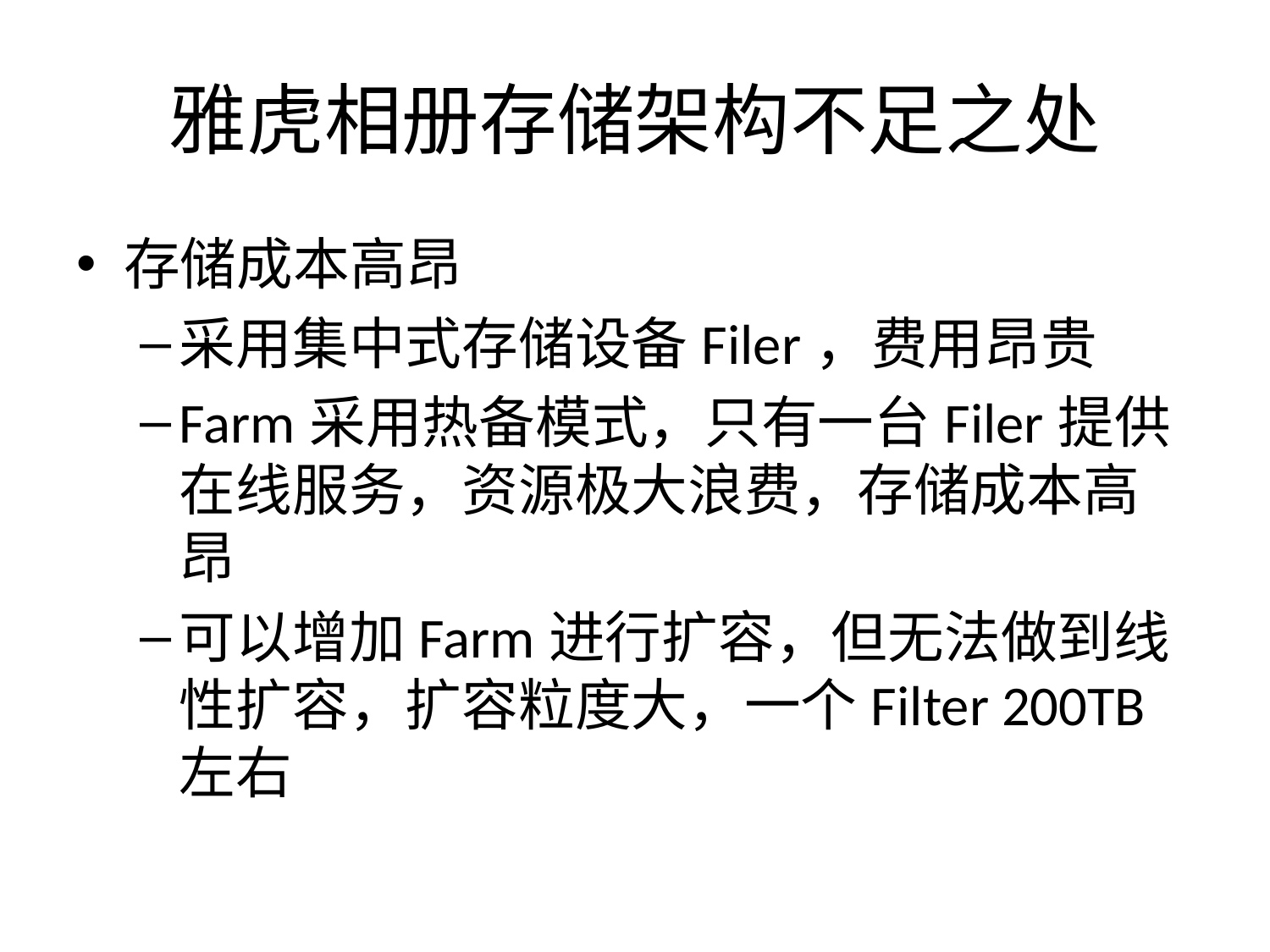

# 雅虎相册存储架构不足之处
存储成本高昂
采用集中式存储设备Filer，费用昂贵
Farm采用热备模式，只有一台Filer提供在线服务，资源极大浪费，存储成本高昂
可以增加Farm进行扩容，但无法做到线性扩容，扩容粒度大，一个Filter 200TB左右